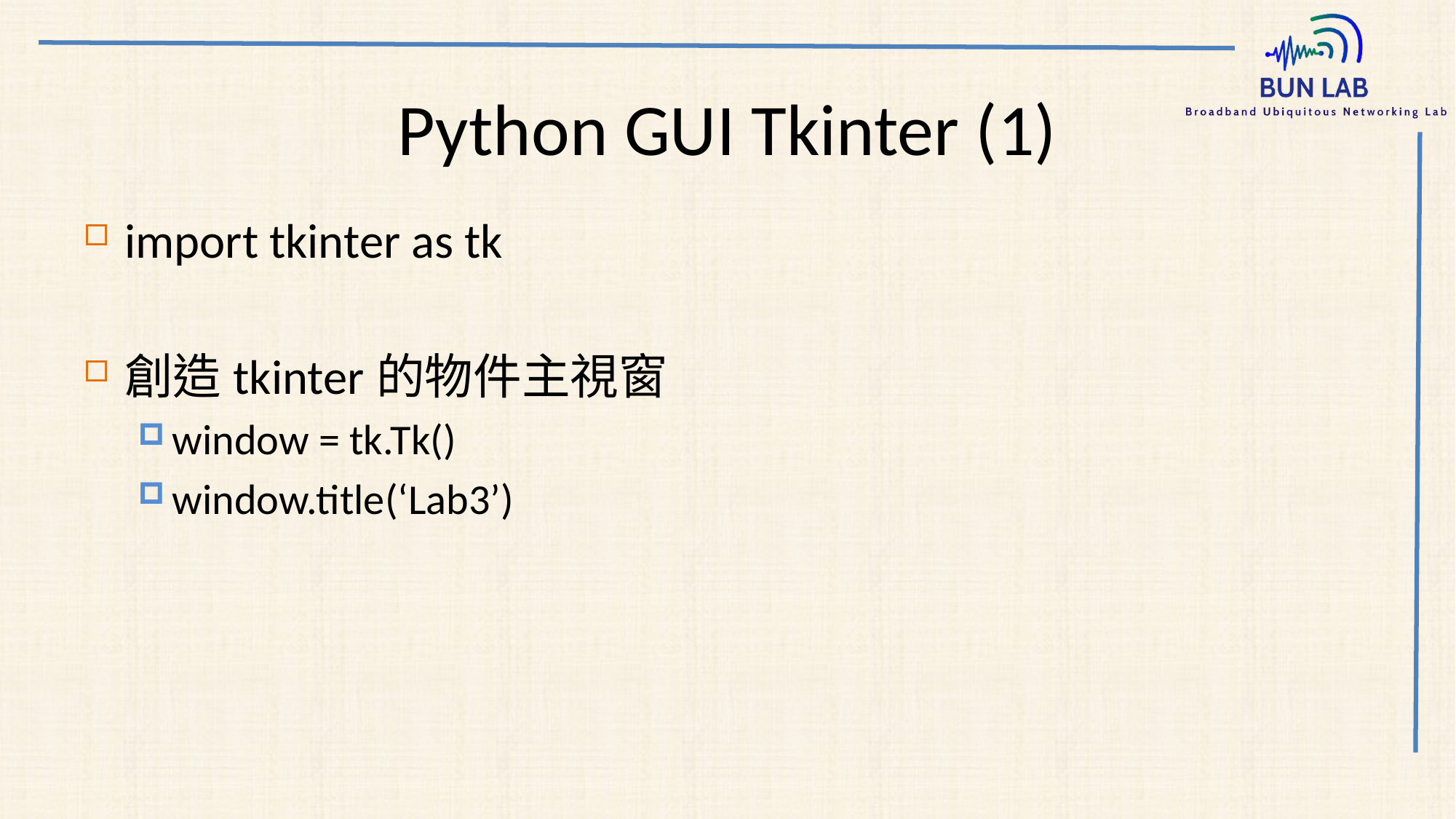

# Python GUI Tkinter (1)
import tkinter as tk

創造tkinter的物件主視窗
window = tk.Tk()
window.title(‘Lab3’)